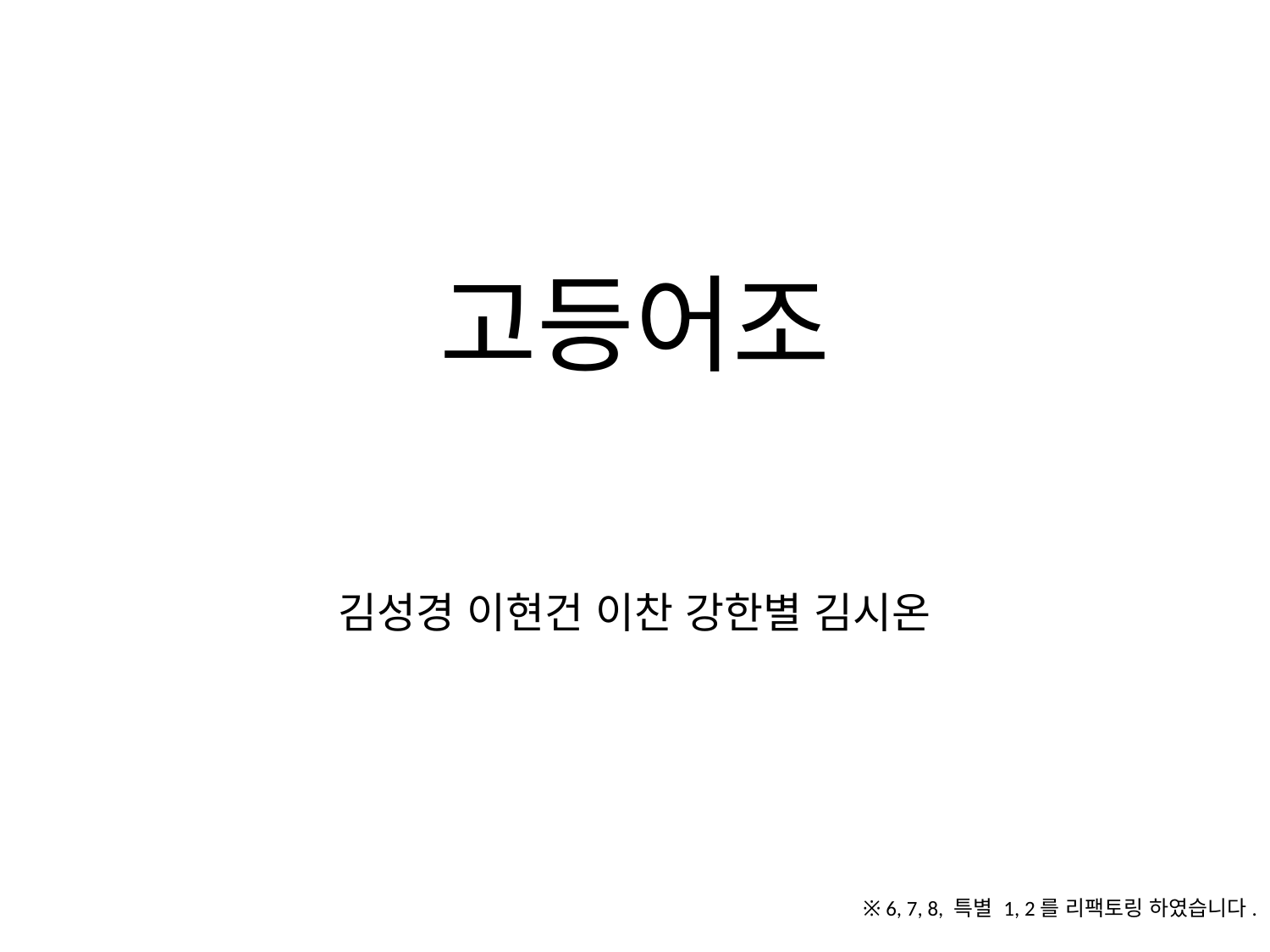

# 고등어조
김성경 이현건 이찬 강한별 김시온
※ 6, 7, 8, 특별 1, 2를 리팩토링 하였습니다.